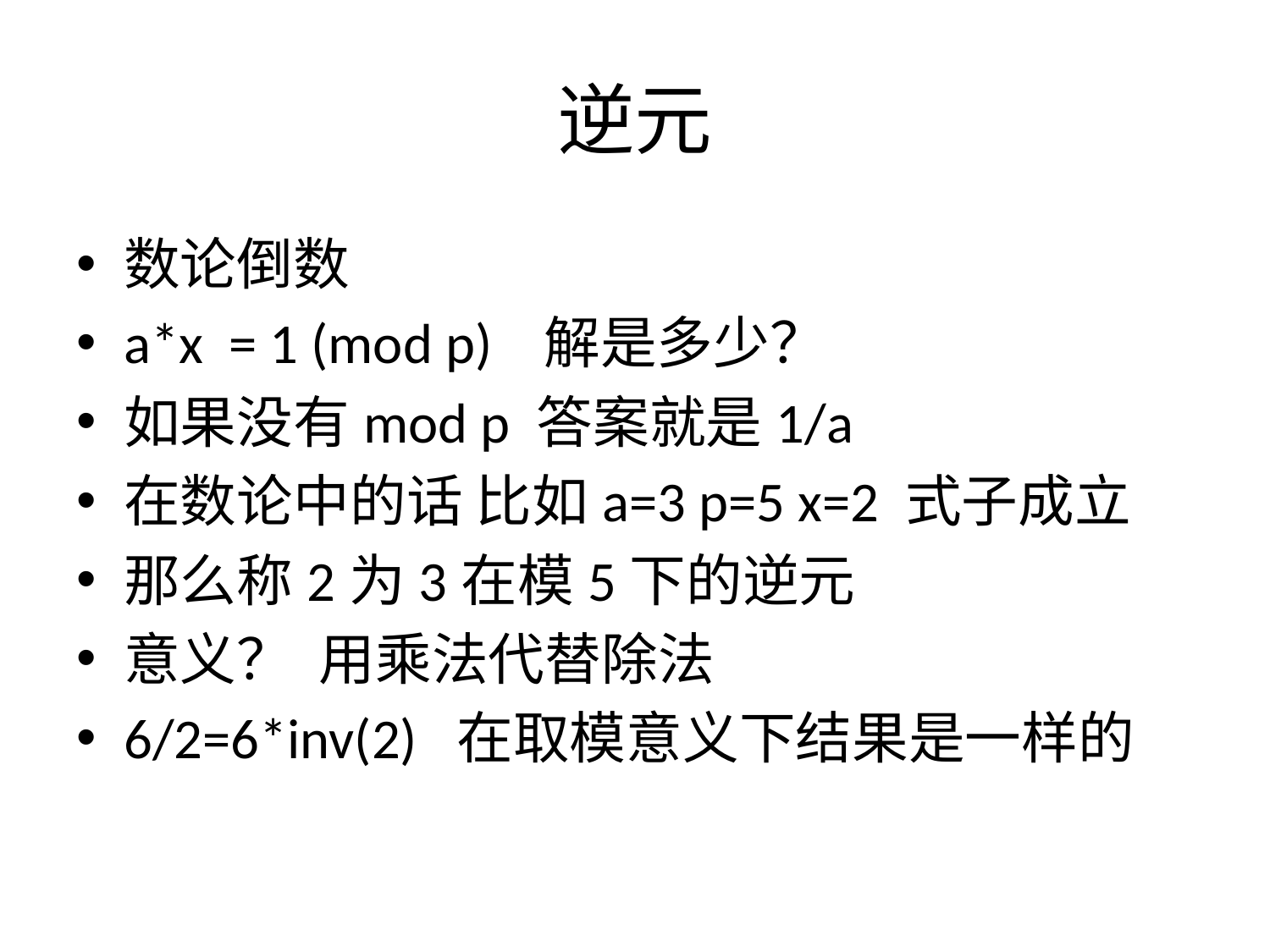

# 逆元
数论倒数
a*x  = 1 (mod p)   解是多少？
如果没有mod p 答案就是1/a
在数论中的话 比如a=3 p=5 x=2 式子成立
那么称2为3在模5下的逆元
意义？  用乘法代替除法
6/2=6*inv(2)  在取模意义下结果是一样的